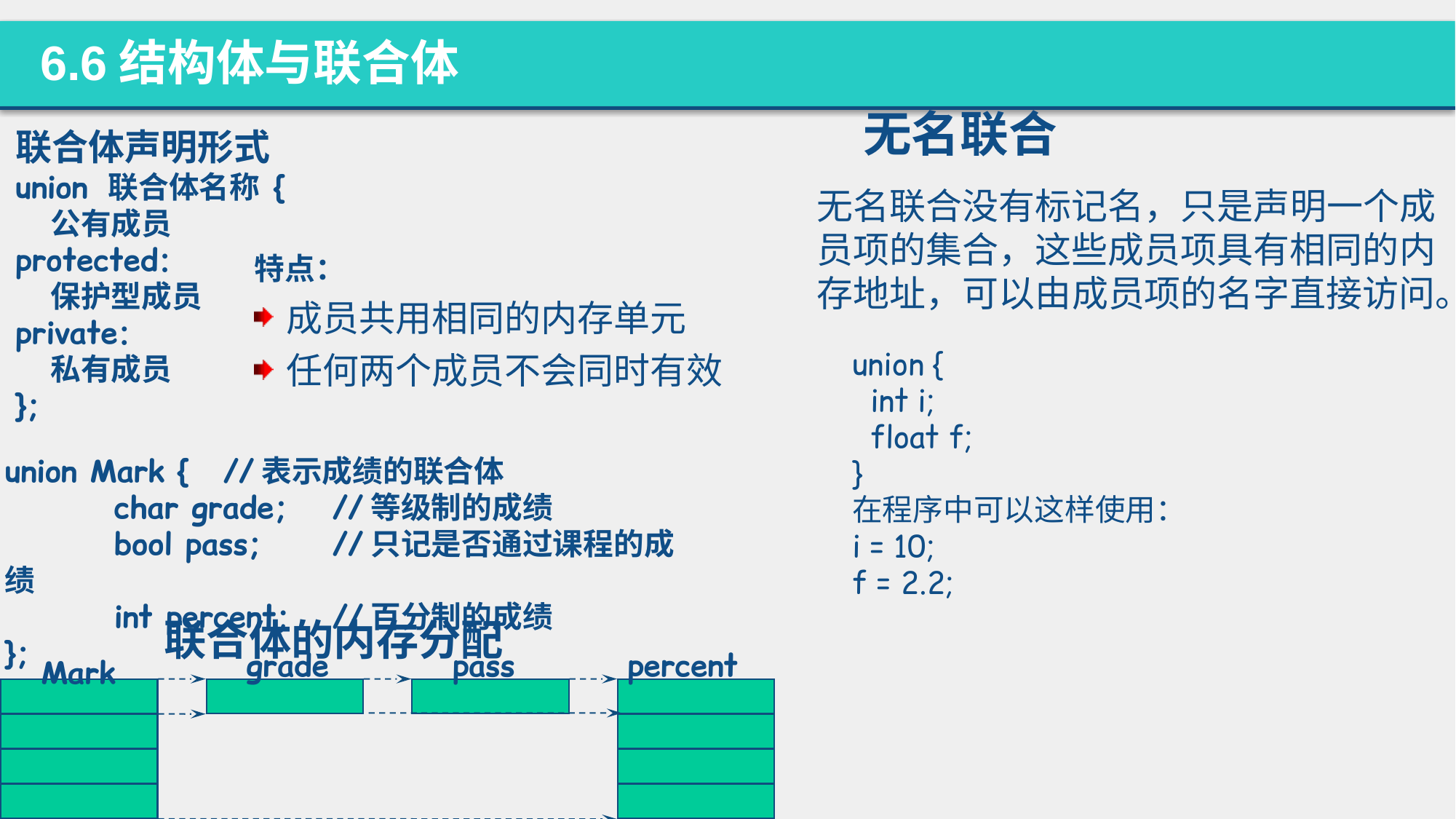

6.6结构体与联合体
无名联合
联合体声明形式
union 联合体名称 {
    公有成员
protected:
    保护型成员
private:
    私有成员
};
无名联合没有标记名，只是声明一个成员项的集合，这些成员项具有相同的内存地址，可以由成员项的名字直接访问。
特点：
成员共用相同的内存单元
任何两个成员不会同时有效
union {
  int i;
  float f;
}
在程序中可以这样使用：
i = 10;
f = 2.2;
union Mark {	//表示成绩的联合体
	char grade;	//等级制的成绩
	bool pass;	//只记是否通过课程的成绩
	int percent;	//百分制的成绩
};
联合体的内存分配
grade
pass
percent
Mark